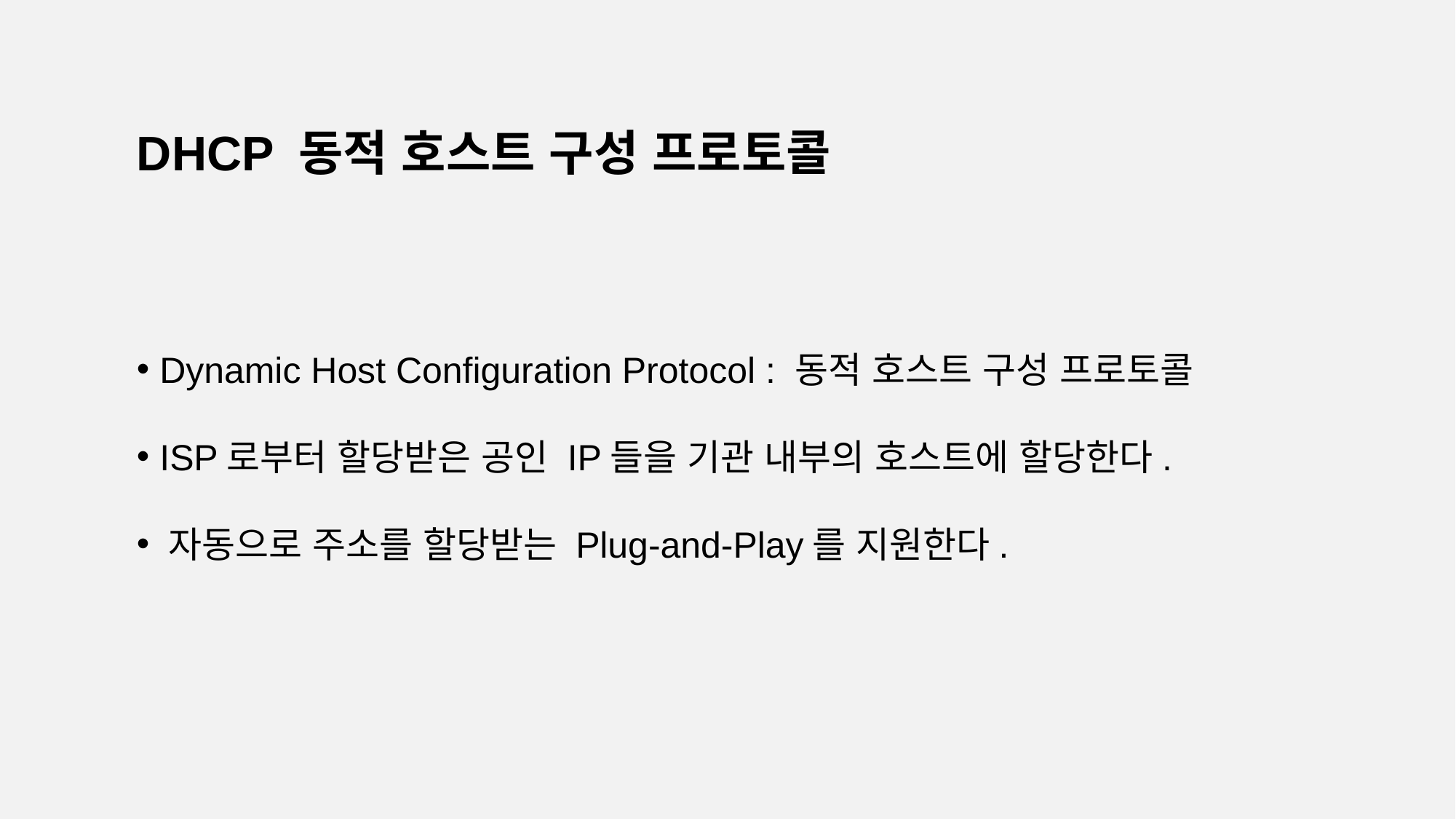

DHCP 동적 호스트 구성 프로토콜
 Dynamic Host Configuration Protocol : 동적 호스트 구성 프로토콜
 ISP로부터 할당받은 공인 IP들을 기관 내부의 호스트에 할당한다.
 자동으로 주소를 할당받는 Plug-and-Play를 지원한다.